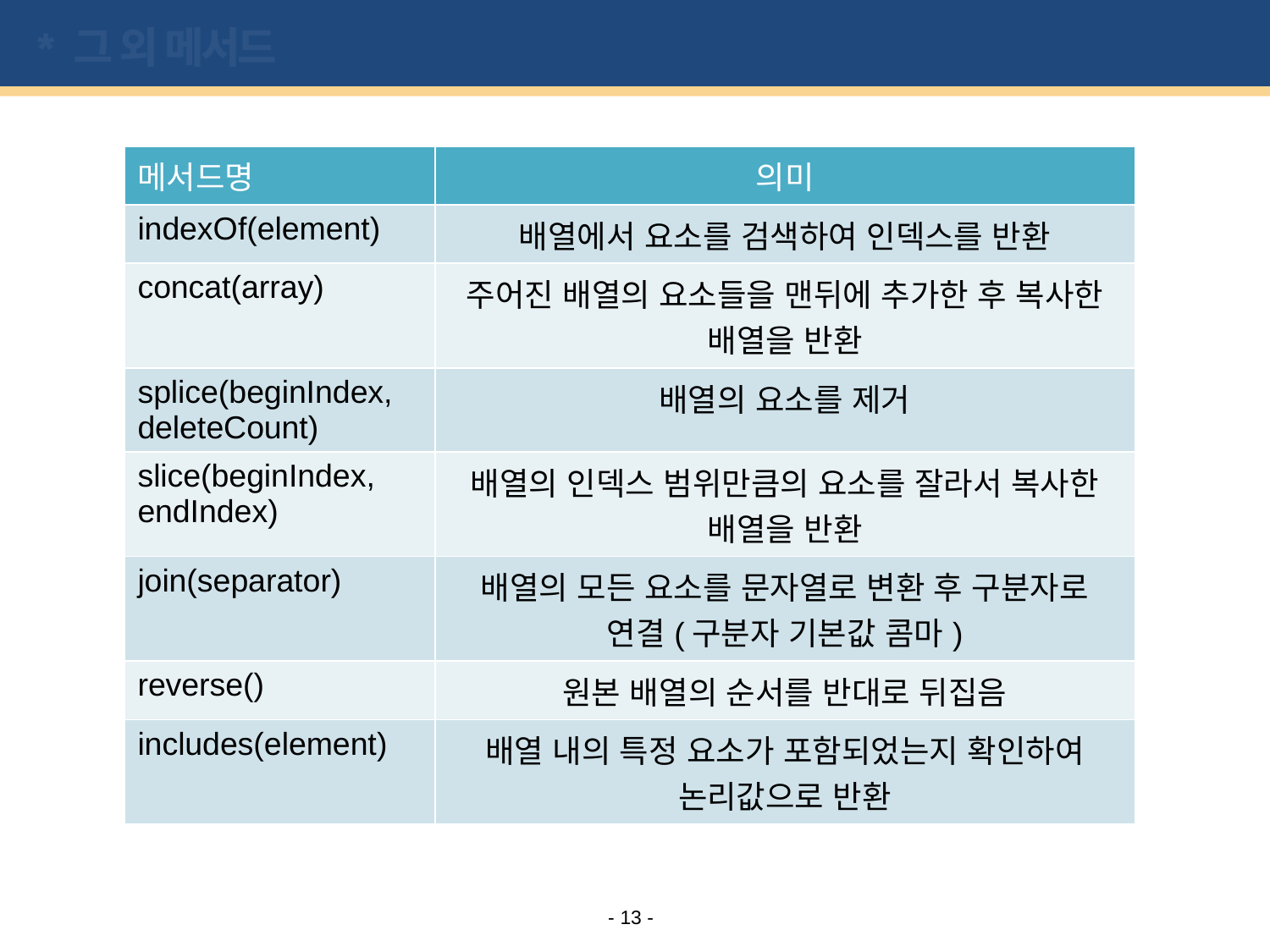

# * 그 외 메서드
| 메서드명 | 의미 |
| --- | --- |
| indexOf(element) | 배열에서 요소를 검색하여 인덱스를 반환 |
| concat(array) | 주어진 배열의 요소들을 맨뒤에 추가한 후 복사한 배열을 반환 |
| splice(beginIndex, deleteCount) | 배열의 요소를 제거 |
| slice(beginIndex, endIndex) | 배열의 인덱스 범위만큼의 요소를 잘라서 복사한 배열을 반환 |
| join(separator) | 배열의 모든 요소를 문자열로 변환 후 구분자로 연결(구분자 기본값 콤마) |
| reverse() | 원본 배열의 순서를 반대로 뒤집음 |
| includes(element) | 배열 내의 특정 요소가 포함되었는지 확인하여 논리값으로 반환 |